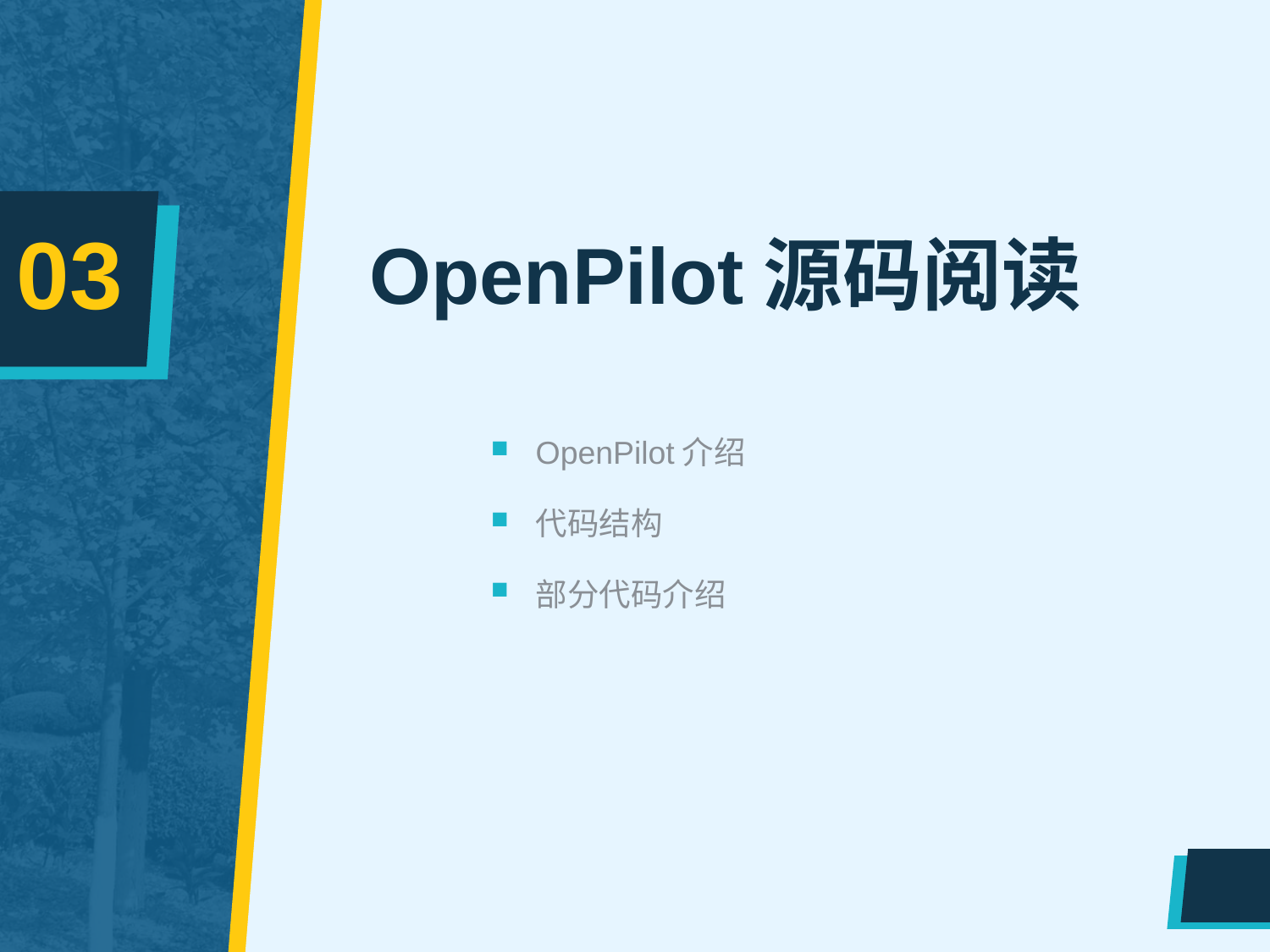

# OpenPilot源码阅读
03
OpenPilot介绍
代码结构
部分代码介绍

13